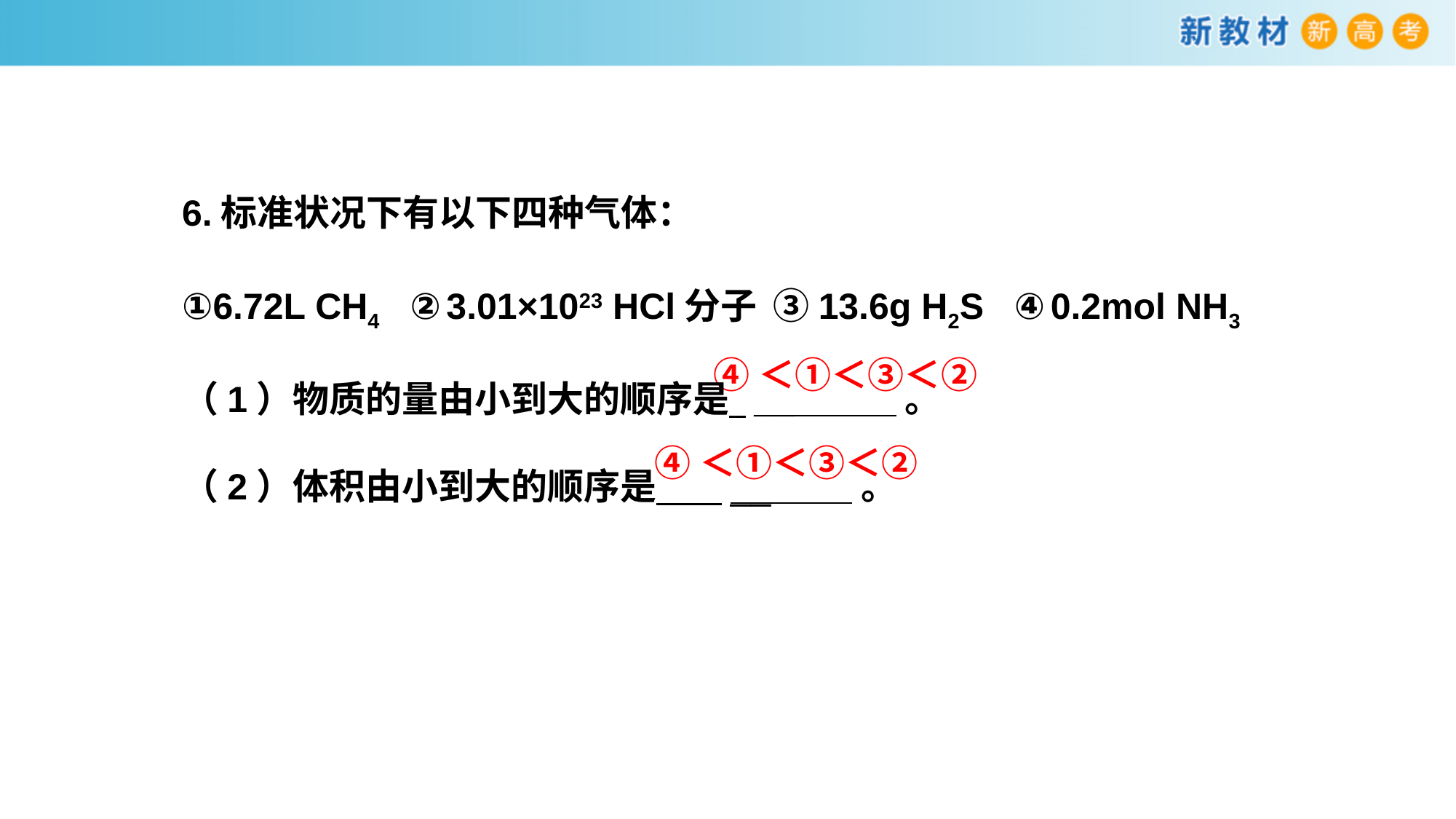

6.标准状况下有以下四种气体：
①6.72L CH4   ②3.01×1023 HCl分子  ③13.6g H2S   ④0.2mol NH3
（1）物质的量由小到大的顺序是  __          。
（2）体积由小到大的顺序是        __        。
④＜①＜③＜②
④＜①＜③＜②